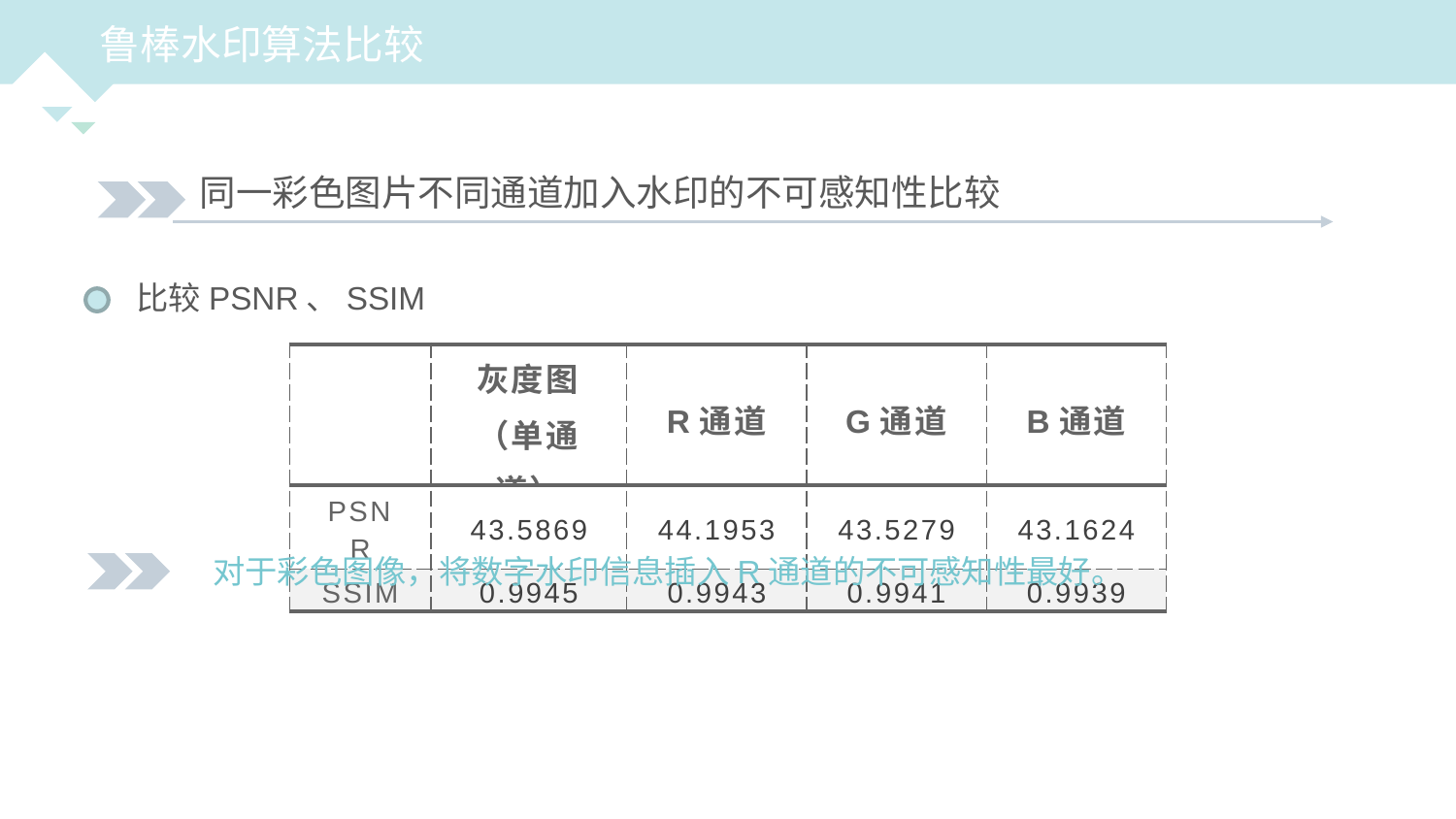

鲁棒水印算法比较
同一彩色图片不同通道加入水印的不可感知性比较

比较PSNR、SSIM

|  | 灰度图（单通道） | R通道 | G通道 | B通道 |
| --- | --- | --- | --- | --- |
| PSNR | 43.5869 | 44.1953 | 43.5279 | 43.1624 |
| SSIM | 0.9945 | 0.9943 | 0.9941 | 0.9939 |
对于彩色图像，将数字水印信息插入R通道的不可感知性最好。